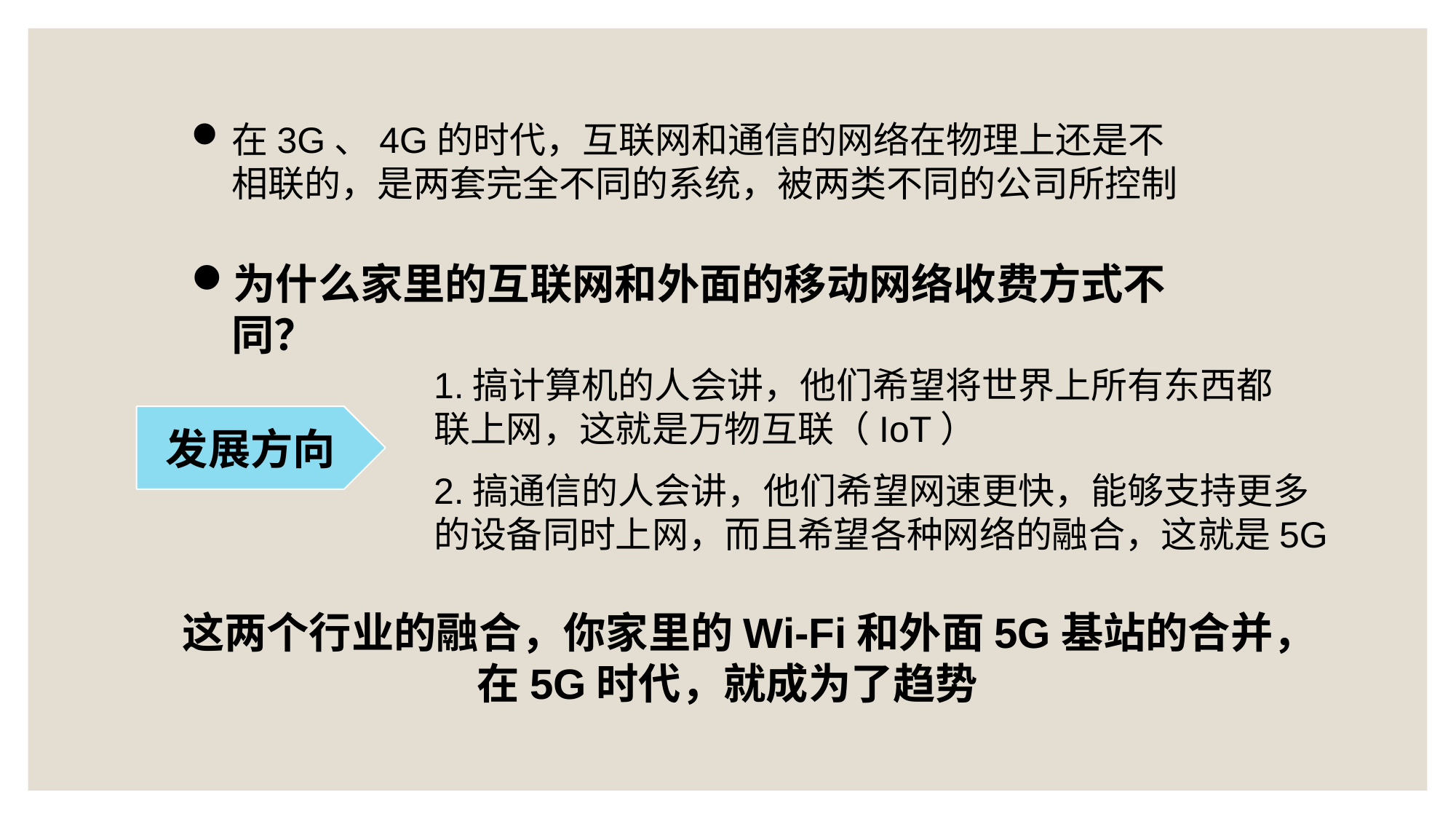

在3G、4G的时代，互联网和通信的网络在物理上还是不相联的，是两套完全不同的系统，被两类不同的公司所控制
为什么家里的互联网和外面的移动网络收费方式不同？
1.搞计算机的人会讲，他们希望将世界上所有东西都联上网，这就是万物互联（IoT）
发展方向
2.搞通信的人会讲，他们希望网速更快，能够支持更多的设备同时上网，而且希望各种网络的融合，这就是5G
这两个行业的融合，你家里的Wi-Fi和外面5G基站的合并，在5G时代，就成为了趋势